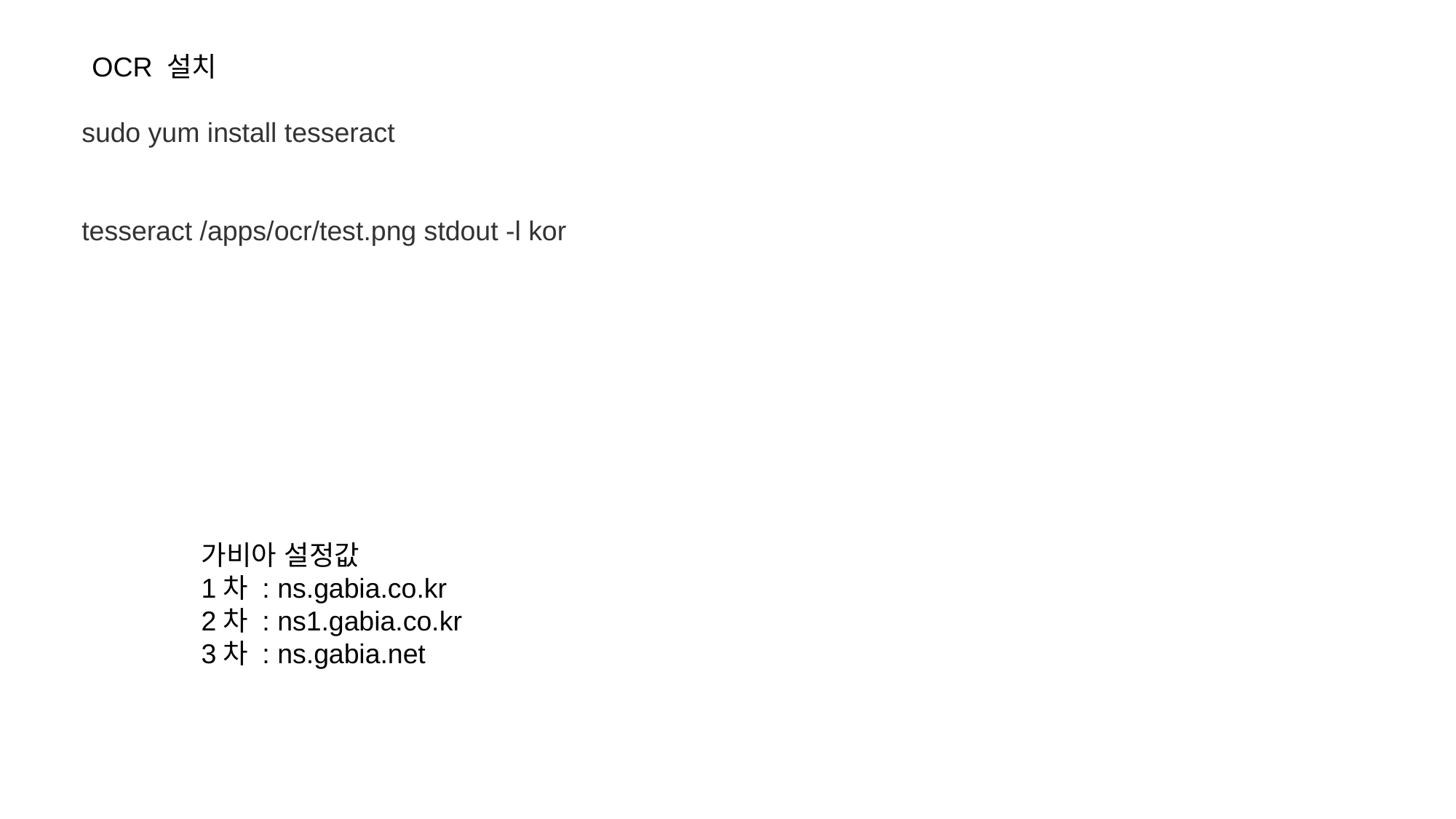

OCR 설치
sudo yum install tesseract

tesseract /apps/ocr/test.png stdout -l kor
가비아 설정값
1차 : ns.gabia.co.kr
2차 : ns1.gabia.co.kr
3차 : ns.gabia.net